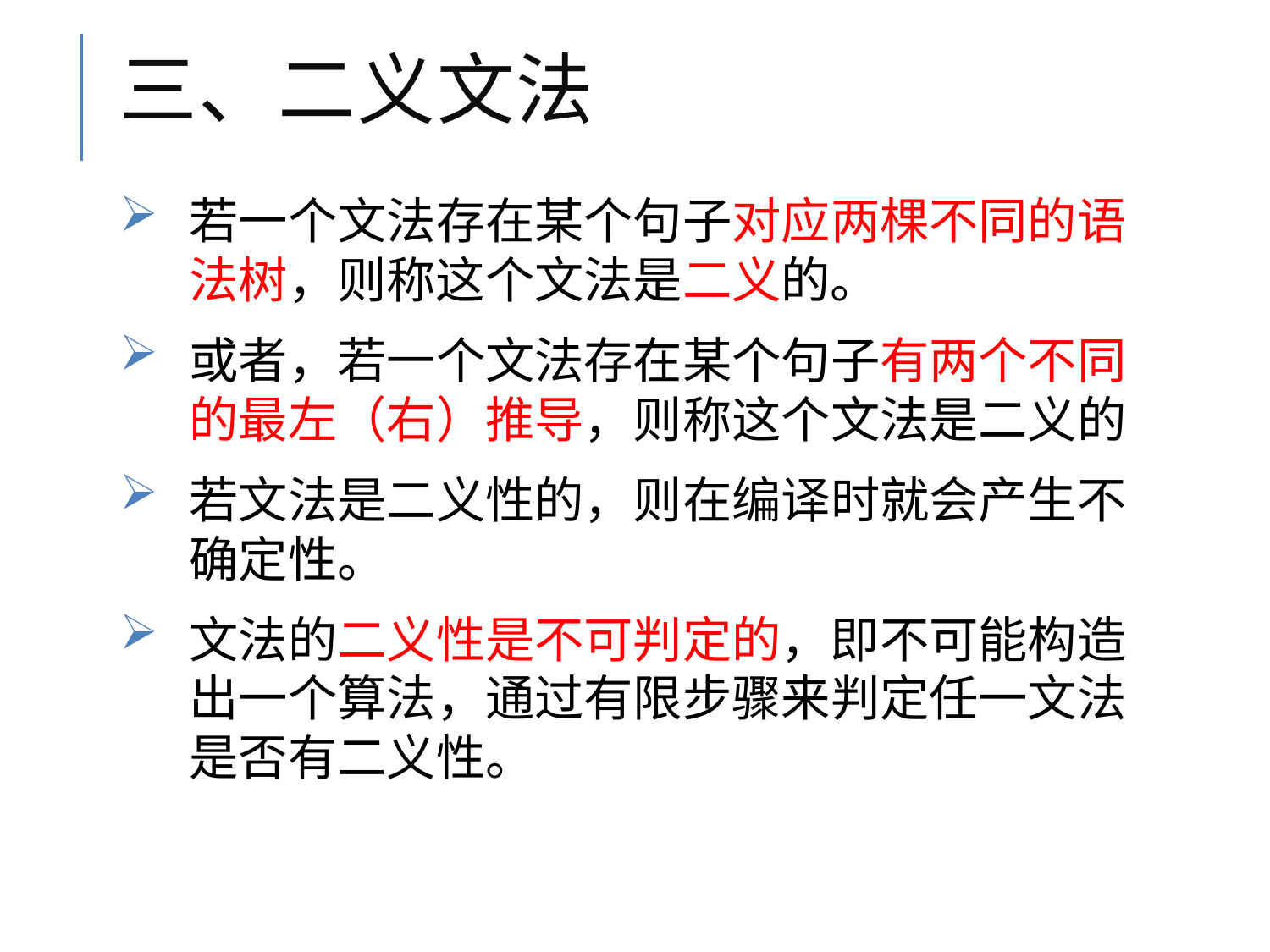

# 三、二义文法
若一个文法存在某个句子对应两棵不同的语法树，则称这个文法是二义的。
或者，若一个文法存在某个句子有两个不同的最左（右）推导，则称这个文法是二义的
若文法是二义性的，则在编译时就会产生不确定性。
文法的二义性是不可判定的，即不可能构造出一个算法，通过有限步骤来判定任一文法是否有二义性。
54